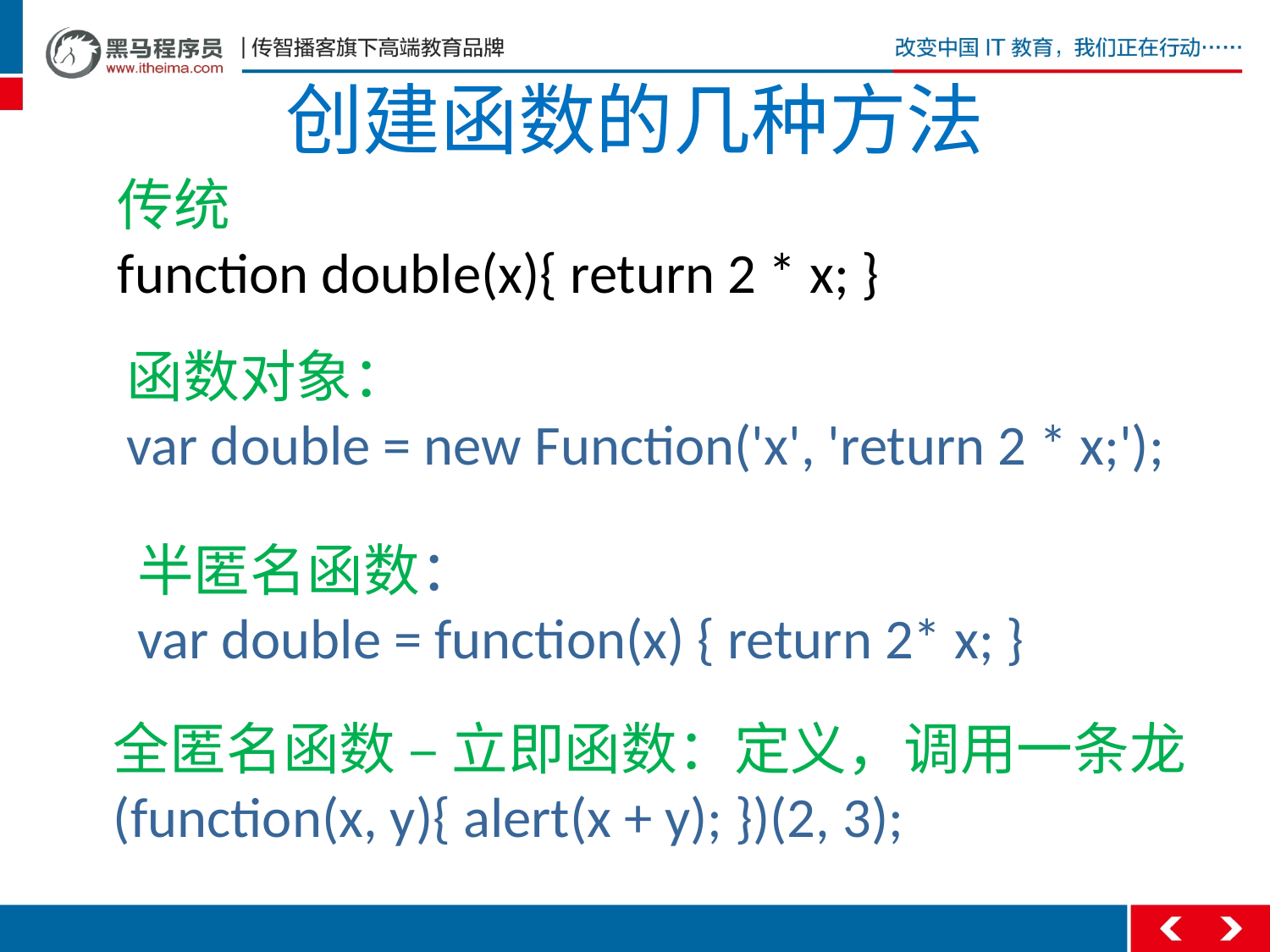

# 创建函数的几种方法
传统
function double(x){ return 2 * x; }
函数对象：
var double = new Function('x', 'return 2 * x;');
半匿名函数：
var double = function(x) { return 2* x; }
全匿名函数 – 立即函数：定义，调用一条龙
(function(x, y){ alert(x + y); })(2, 3);